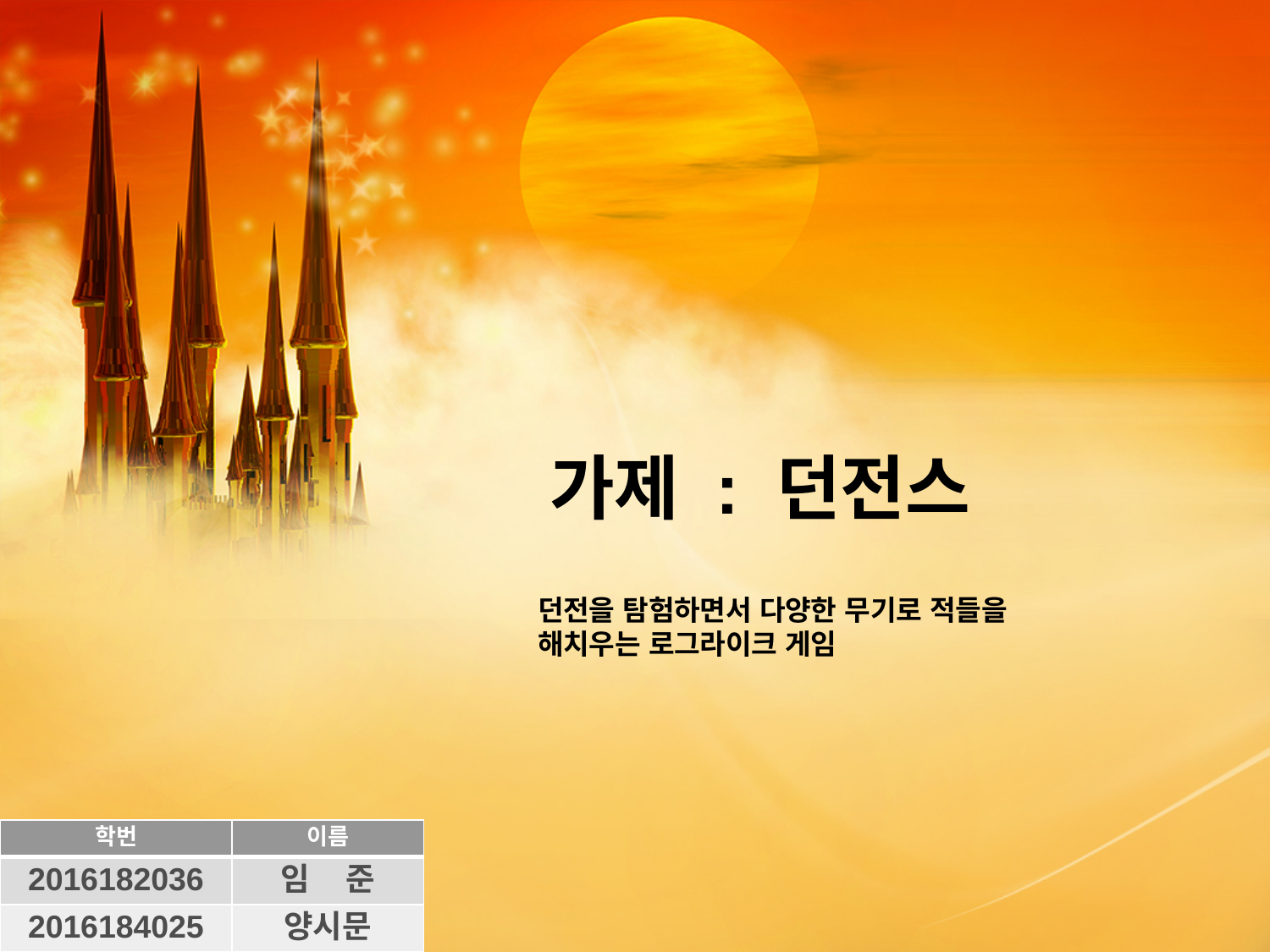

# 가제 : 던전스
던전을 탐험하면서 다양한 무기로 적들을 해치우는 로그라이크 게임
| 학번 | 이름 |
| --- | --- |
| 2016182036 | 임 준 |
| 2016184025 | 양시문 |